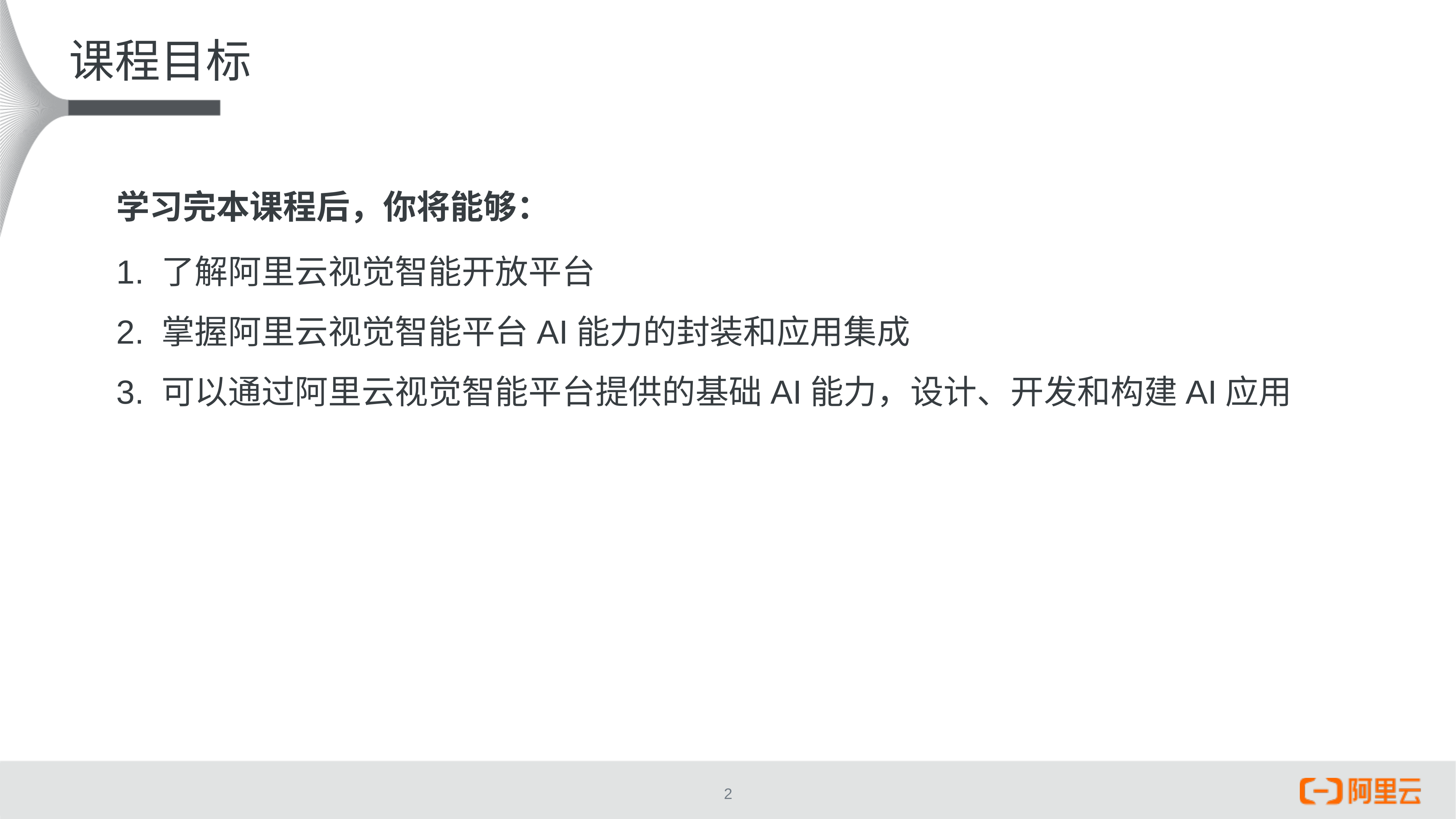

# 课程目标
学习完本课程后，你将能够：
1. 了解阿里云视觉智能开放平台
2. 掌握阿里云视觉智能平台AI能力的封装和应用集成
3. 可以通过阿里云视觉智能平台提供的基础AI能力，设计、开发和构建AI应用